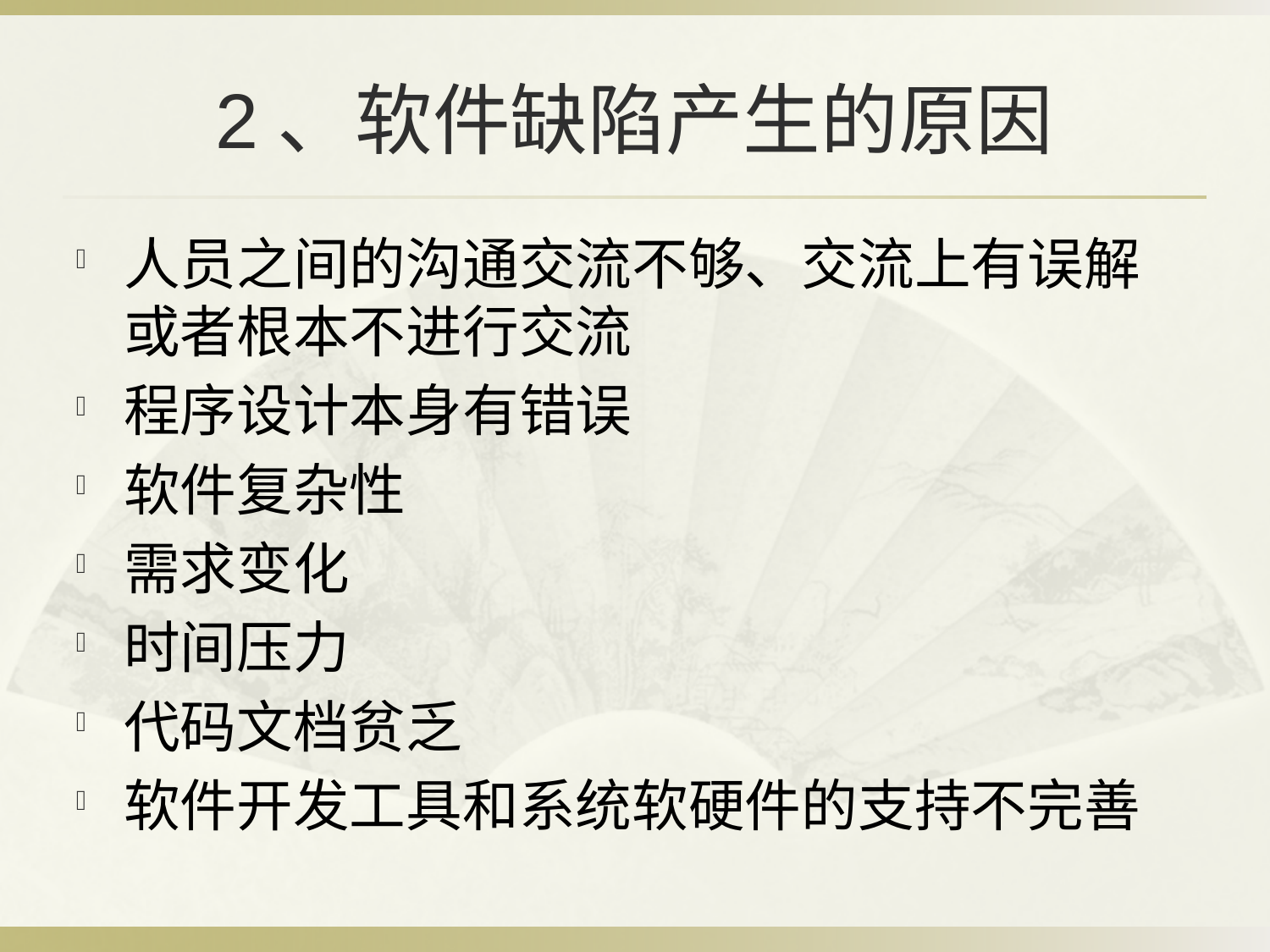

# 2、软件缺陷产生的原因
人员之间的沟通交流不够、交流上有误解或者根本不进行交流
程序设计本身有错误
软件复杂性
需求变化
时间压力
代码文档贫乏
软件开发工具和系统软硬件的支持不完善